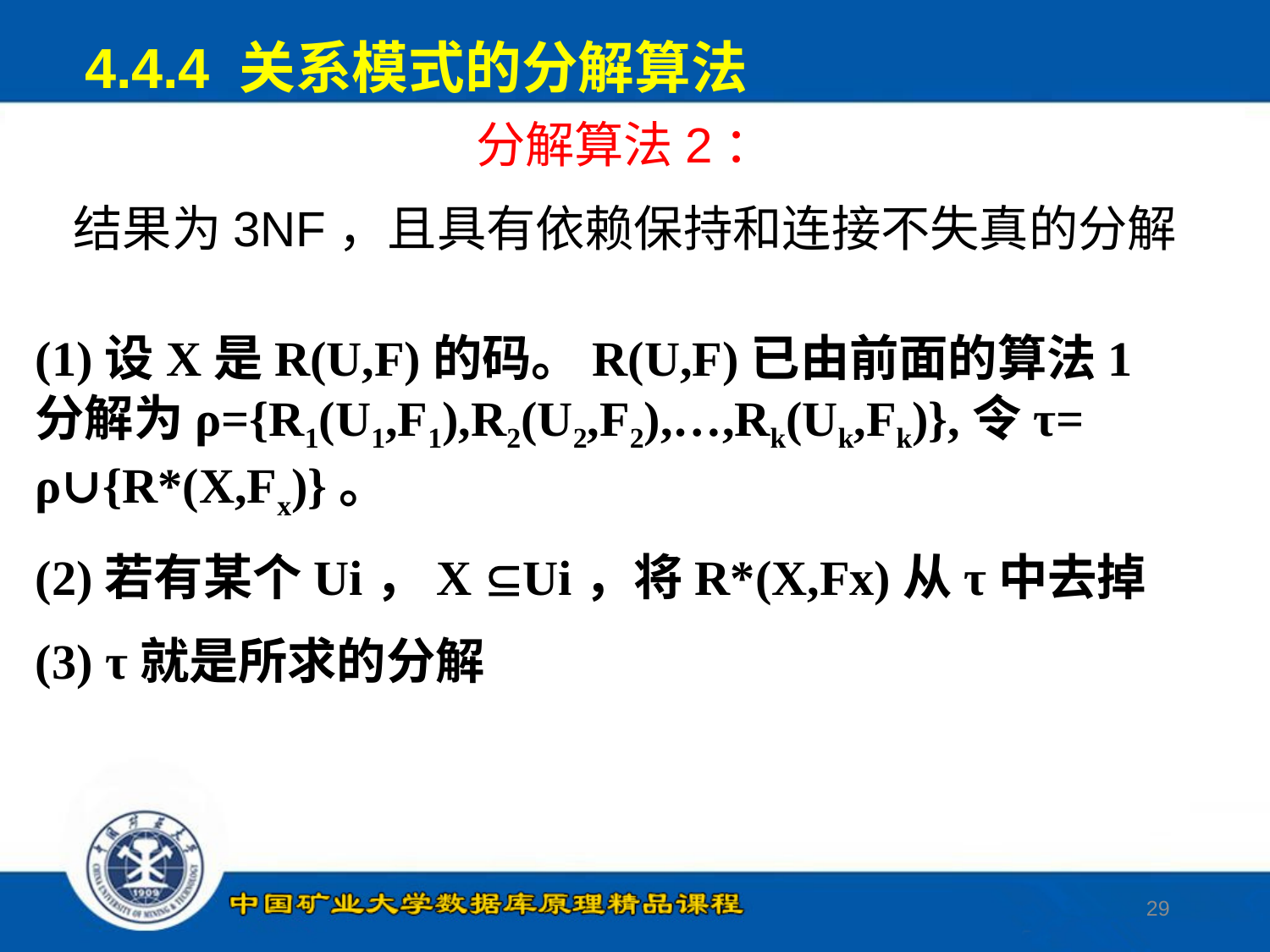

4.4.4 关系模式的分解算法
分解算法2：
结果为3NF，且具有依赖保持和连接不失真的分解
(1)设X是R(U,F)的码。R(U,F)已由前面的算法1分解为ρ={R1(U1,F1),R2(U2,F2),…,Rk(Uk,Fk)},令τ= ρ∪{R*(X,Fx)}。
(2)若有某个Ui，X ⊆Ui，将R*(X,Fx)从τ中去掉
(3) τ就是所求的分解
29